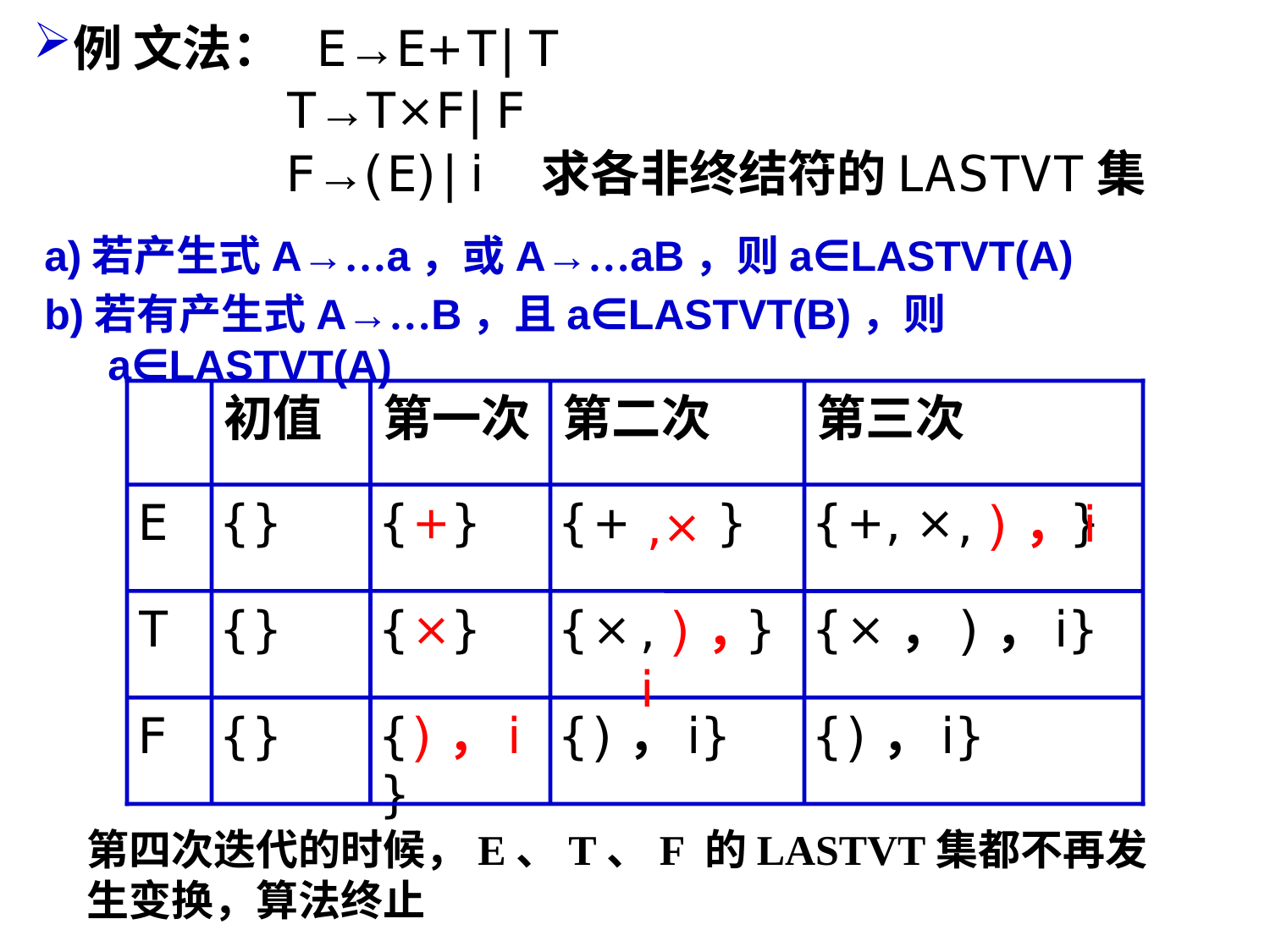

例 文法：	E→E+T|T
		T→T×F|F
		F→(E)|i	求各非终结符的LASTVT集
a)若产生式A→…a，或A→…aB，则a∈LASTVT(A)
b)若有产生式A→…B，且a∈LASTVT(B)，则a∈LASTVT(A)

初值
{}
{}
{}

第一次

第二次

第三次

E

{+}
{+      }
{×        }
{)，i}
{+, ×        }
{×，)，i}
{)，i}
, )，i
,×
T

{×}
, )，i
F

{)，i}

第四次迭代的时候，E、T、F 的LASTVT集都不再发生变换，算法终止